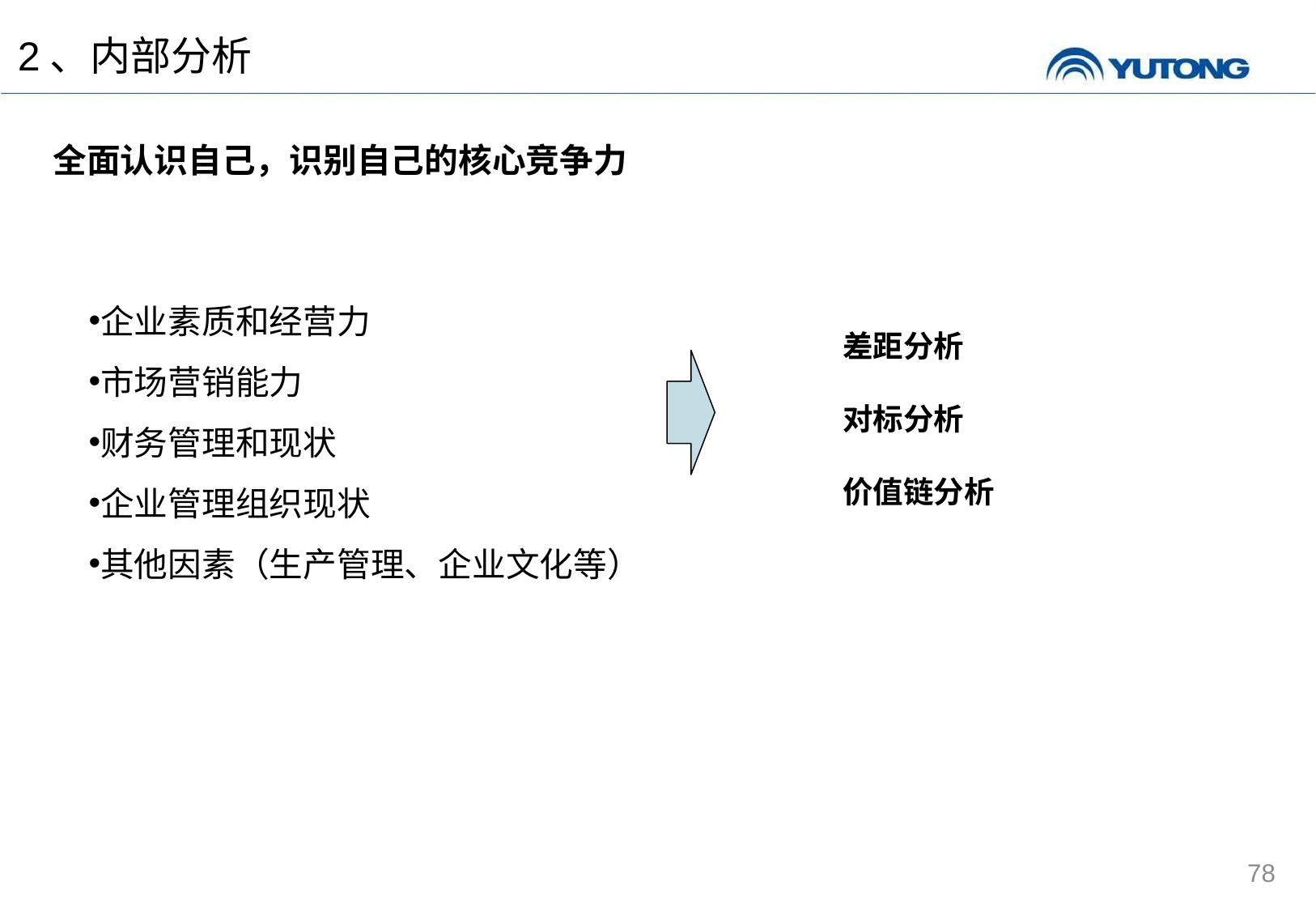

2、内部分析
全面认识自己，识别自己的核心竞争力

企业素质和经营力
市场营销能力
财务管理和现状
企业管理组织现状
其他因素（生产管理、企业文化等）
差距分析

对标分析

价值链分析

78